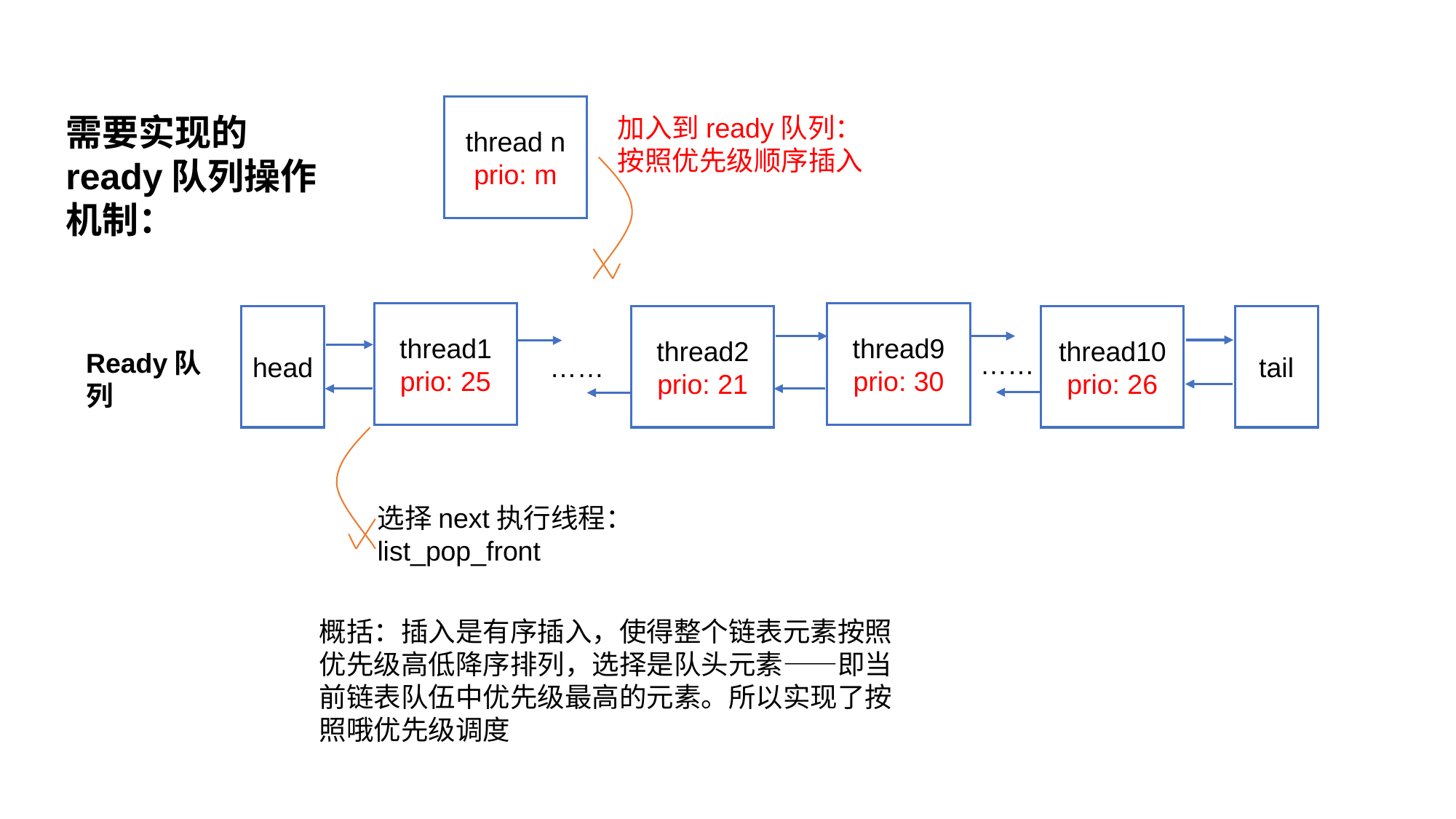

thread n
prio: m
需要实现的ready队列操作机制：
加入到ready队列：
按照优先级顺序插入

thread1
prio: 25
thread9
prio: 30
head
thread2
prio: 21
thread10
prio: 26
tail
Ready队列
……
……

选择next执行线程：list_pop_front
概括：插入是有序插入，使得整个链表元素按照优先级高低降序排列，选择是队头元素——即当前链表队伍中优先级最高的元素。所以实现了按照哦优先级调度